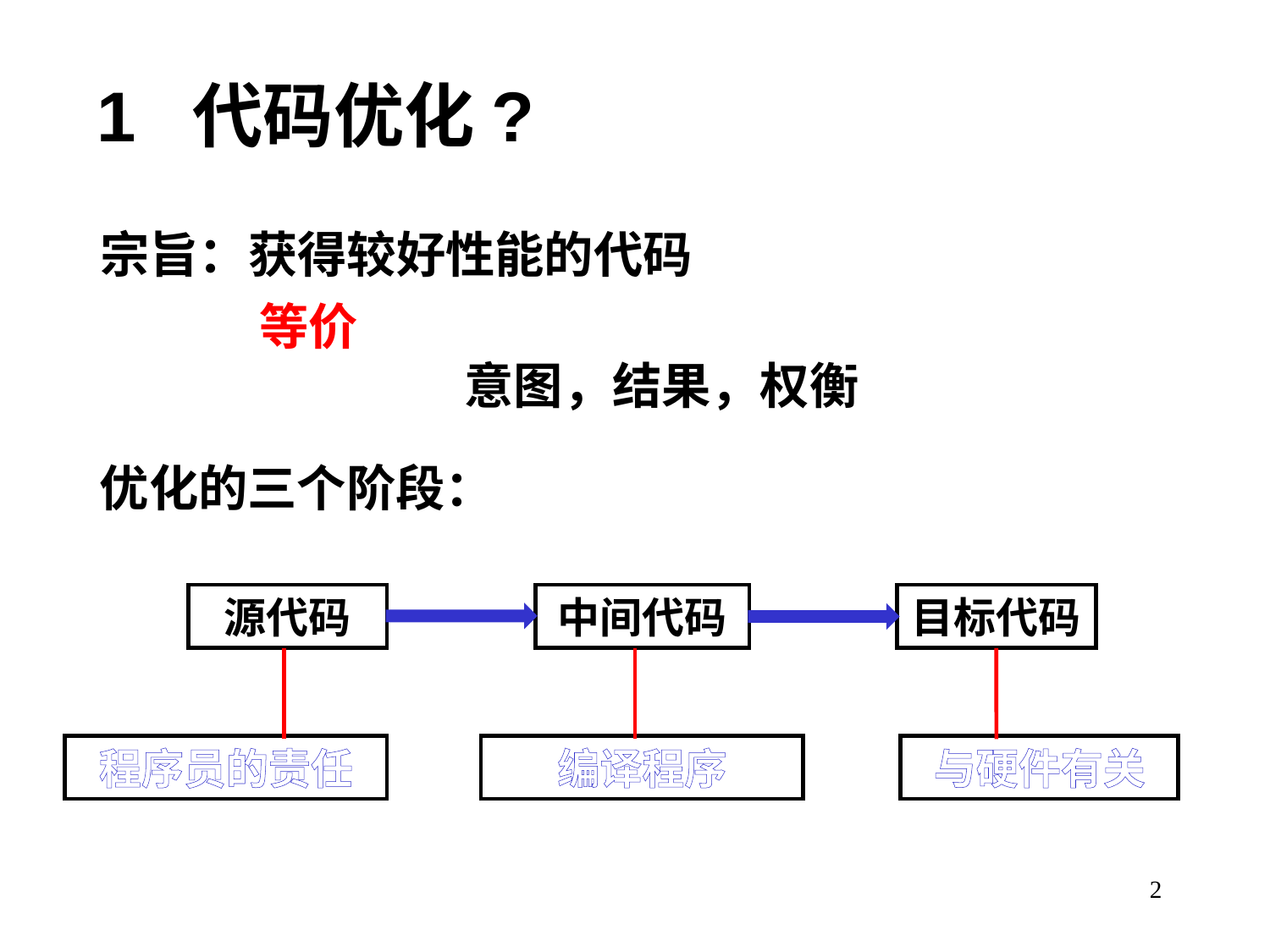

# 1  代码优化?
宗旨：
  获得较好性能的代码
等价
意图，结果，权衡
优化的三个阶段：
源代码
中间代码
目标代码

程序员的责任
编译程序
与硬件有关
2